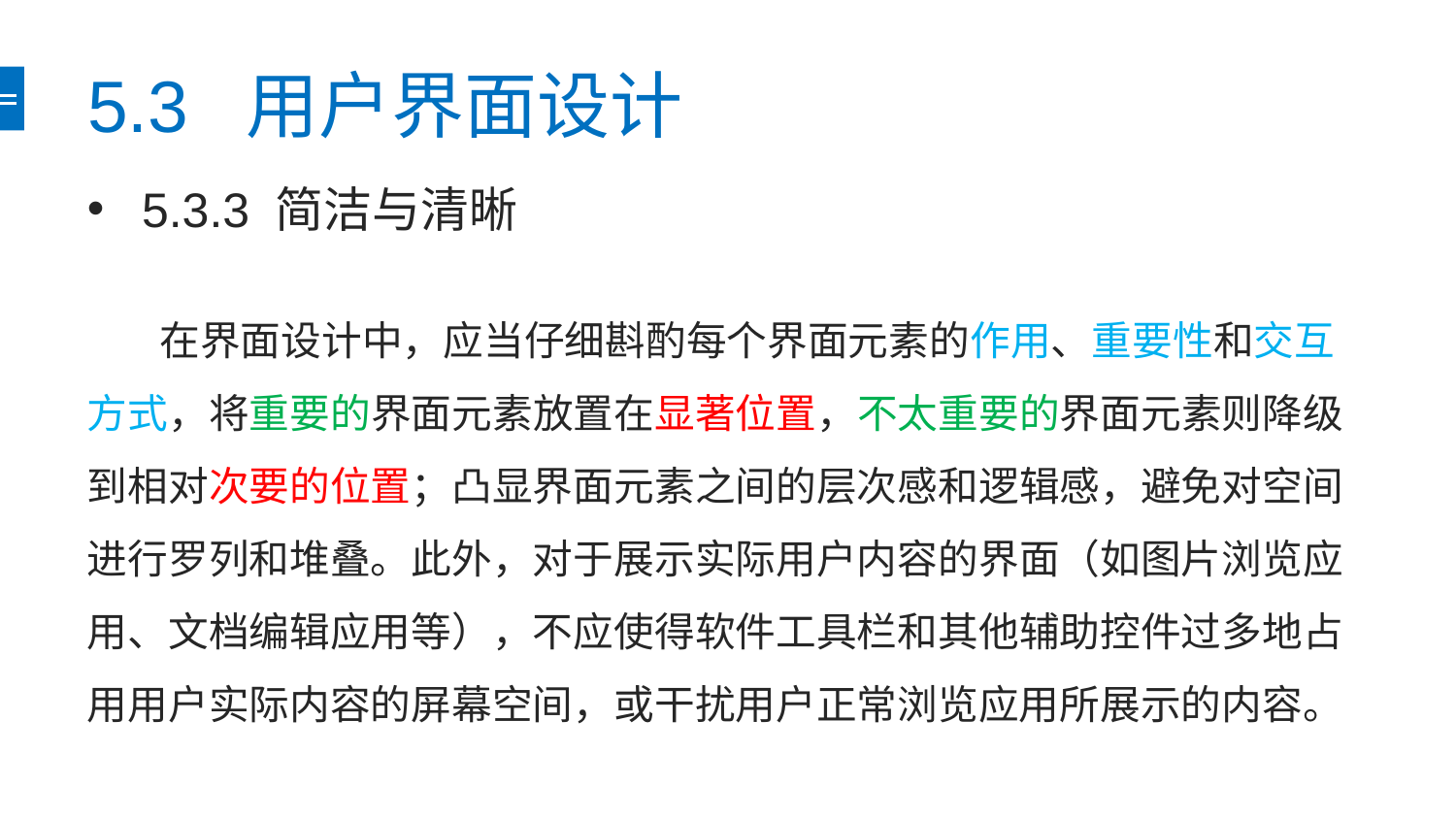

# 5.3  用户界面设计
5.3.3 简洁与清晰

       在界面设计中，应当仔细斟酌每个界面元素的作用、重要性和交互方式，将重要的界面元素放置在显著位置，不太重要的界面元素则降级到相对次要的位置；凸显界面元素之间的层次感和逻辑感，避免对空间进行罗列和堆叠。此外，对于展示实际用户内容的界面（如图片浏览应用、文档编辑应用等），不应使得软件工具栏和其他辅助控件过多地占用用户实际内容的屏幕空间，或干扰用户正常浏览应用所展示的内容。